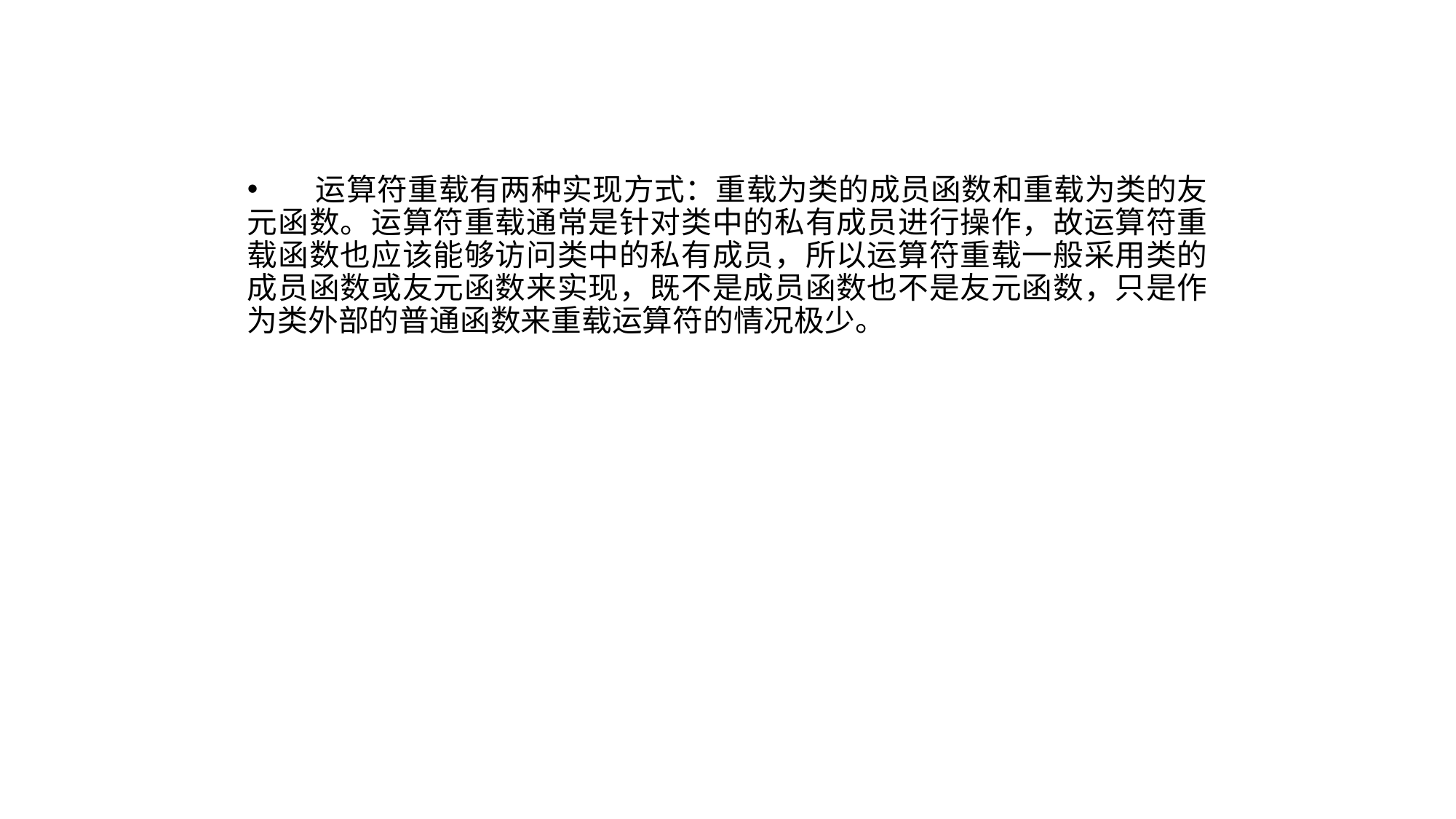

运算符重载有两种实现方式：重载为类的成员函数和重载为类的友元函数。运算符重载通常是针对类中的私有成员进行操作，故运算符重载函数也应该能够访问类中的私有成员，所以运算符重载一般采用类的成员函数或友元函数来实现，既不是成员函数也不是友元函数，只是作为类外部的普通函数来重载运算符的情况极少。